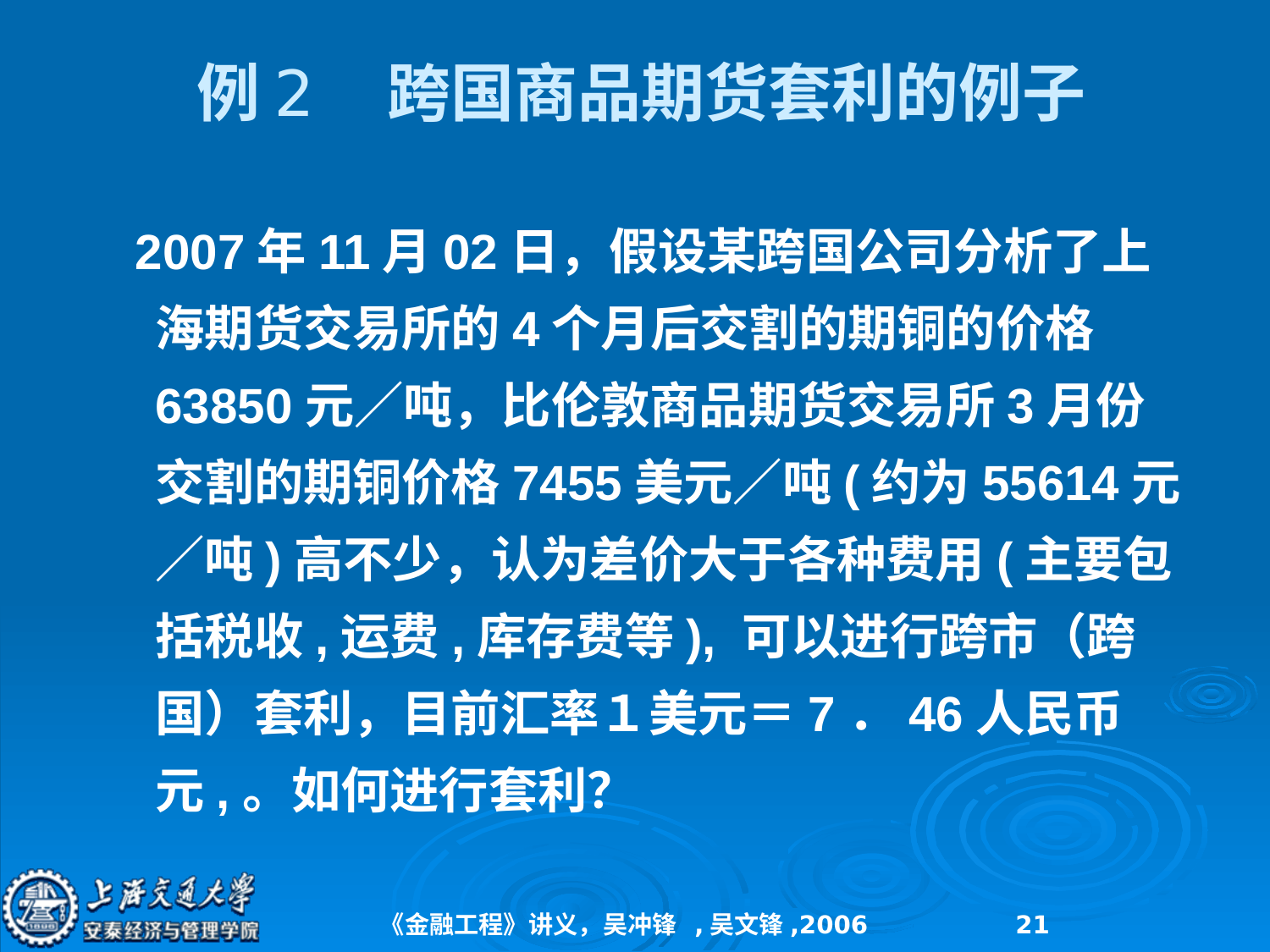

例2   跨国商品期货套利的例子
  2007年11月02日，假设某跨国公司分析了上海期货交易所的4个月后交割的期铜的价格63850元／吨，比伦敦商品期货交易所3月份交割的期铜价格7455美元／吨(约为55614元／吨)高不少，认为差价大于各种费用(主要包括税收,运费,库存费等), 可以进行跨市（跨国）套利，目前汇率１美元＝7．46人民币元,。如何进行套利？